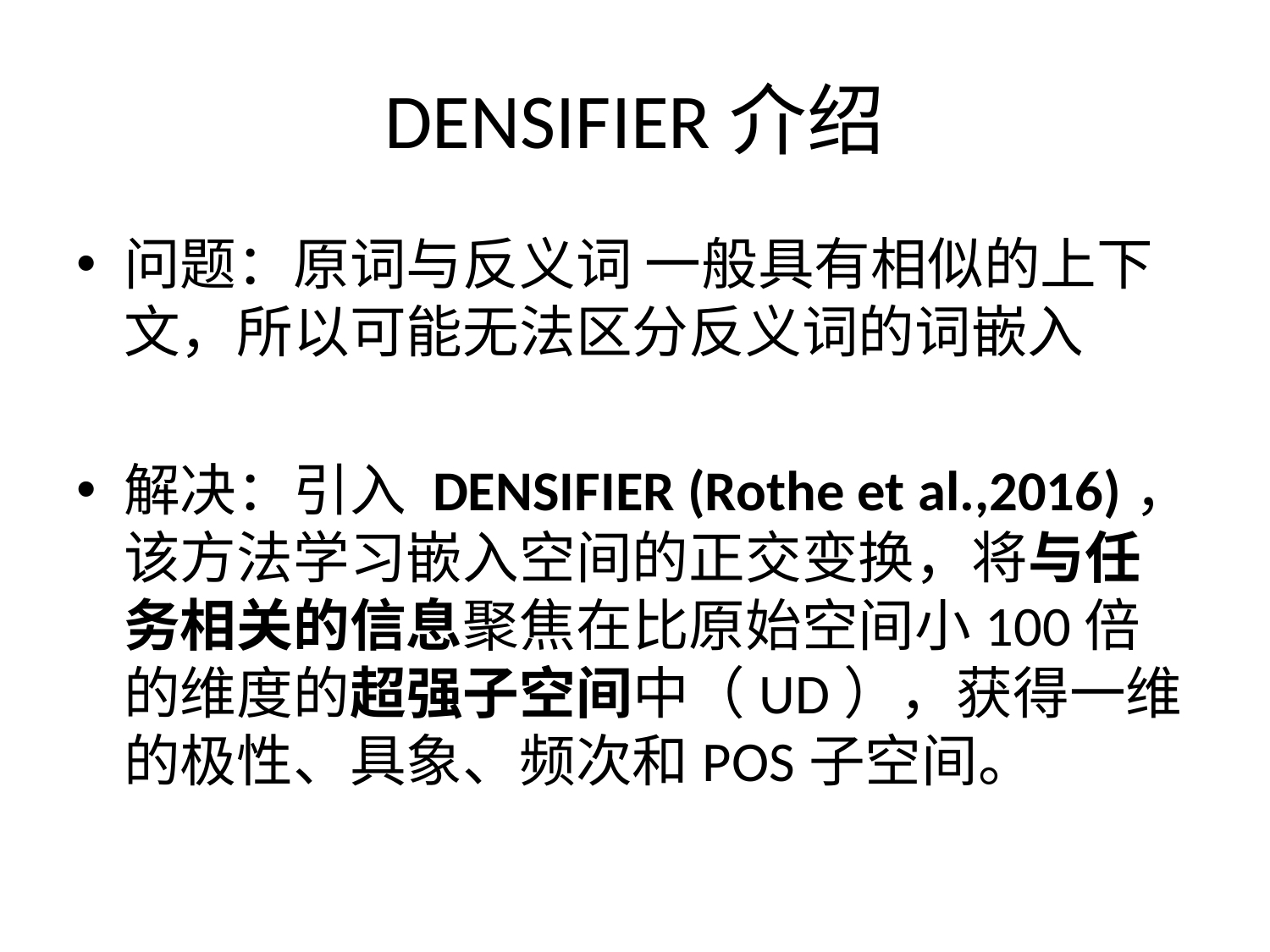

# DENSIFIER介绍
问题：原词与反义词 一般具有相似的上下文，所以可能无法区分反义词的词嵌入

解决：引入 DENSIFIER (Rothe et al.,2016)，该方法学习嵌入空间的正交变换，将与任务相关的信息聚焦在比原始空间小100倍的维度的超强子空间中（UD），获得一维的极性、具象、频次和POS子空间。